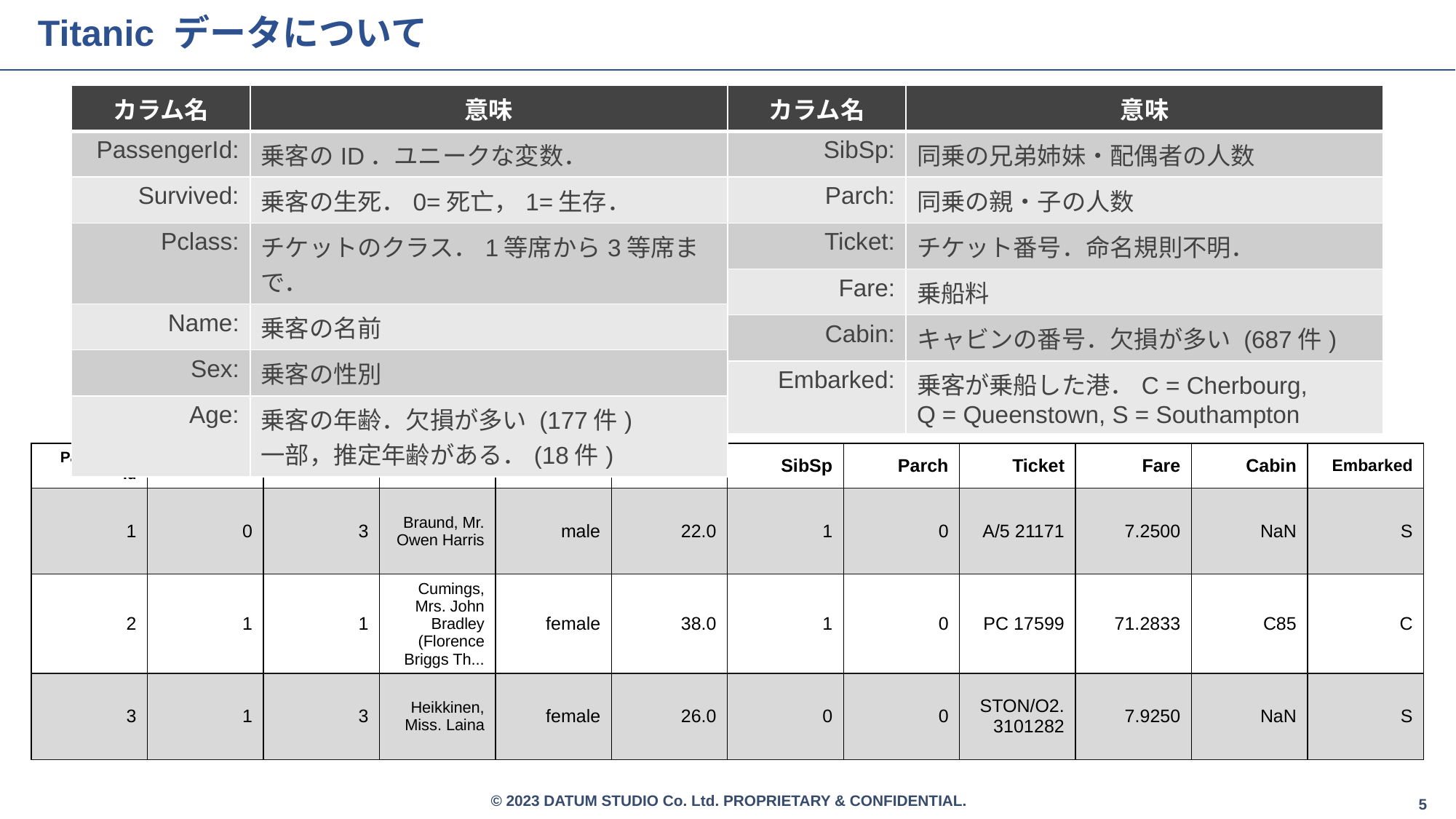

# Titanic データについて
| カラム名 | 意味 |
| --- | --- |
| PassengerId: | 乗客のID．ユニークな変数． |
| Survived: | 乗客の生死．0=死亡，1=生存． |
| Pclass: | チケットのクラス．1等席から3等席まで． |
| Name: | 乗客の名前 |
| Sex: | 乗客の性別 |
| Age: | 乗客の年齢．欠損が多い (177件) 一部，推定年齢がある．(18件) |
| カラム名 | 意味 |
| --- | --- |
| SibSp: | 同乗の兄弟姉妹・配偶者の人数 |
| Parch: | 同乗の親・子の人数 |
| Ticket: | チケット番号．命名規則不明． |
| Fare: | 乗船料 |
| Cabin: | キャビンの番号．欠損が多い (687件) |
| Embarked: | 乗客が乗船した港．C = Cherbourg, Q = Queenstown, S = Southampton |
| Passenger Id | Survived | Pclass | Name | Sex | Age | SibSp | Parch | Ticket | Fare | Cabin | Embarked |
| --- | --- | --- | --- | --- | --- | --- | --- | --- | --- | --- | --- |
| 1 | 0 | 3 | Braund, Mr. Owen Harris | male | 22.0 | 1 | 0 | A/5 21171 | 7.2500 | NaN | S |
| 2 | 1 | 1 | Cumings, Mrs. John Bradley (Florence Briggs Th... | female | 38.0 | 1 | 0 | PC 17599 | 71.2833 | C85 | C |
| 3 | 1 | 3 | Heikkinen, Miss. Laina | female | 26.0 | 0 | 0 | STON/O2. 3101282 | 7.9250 | NaN | S |